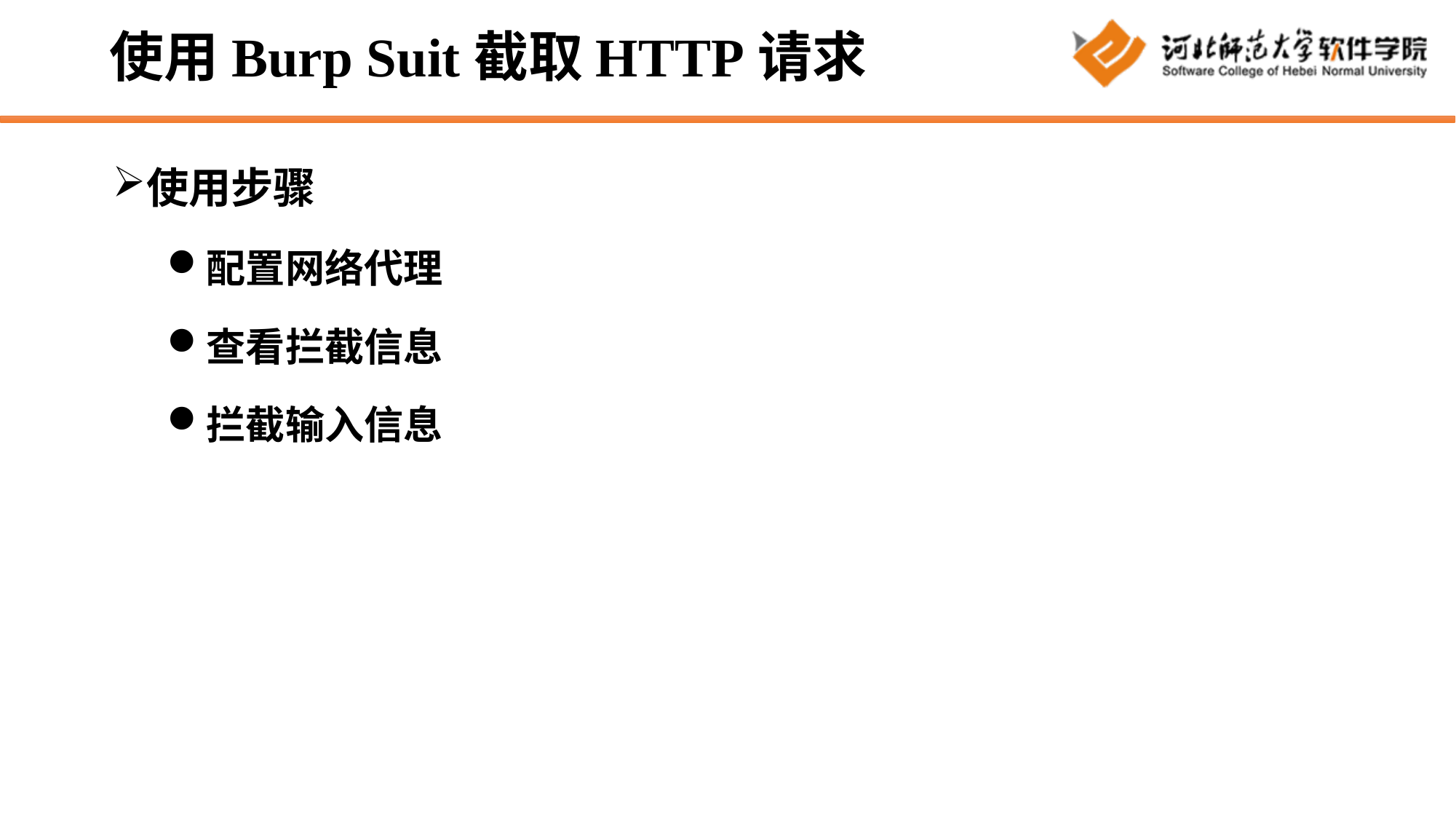

# 使用Burp Suit截取HTTP请求
使用步骤
配置网络代理
查看拦截信息
拦截输入信息